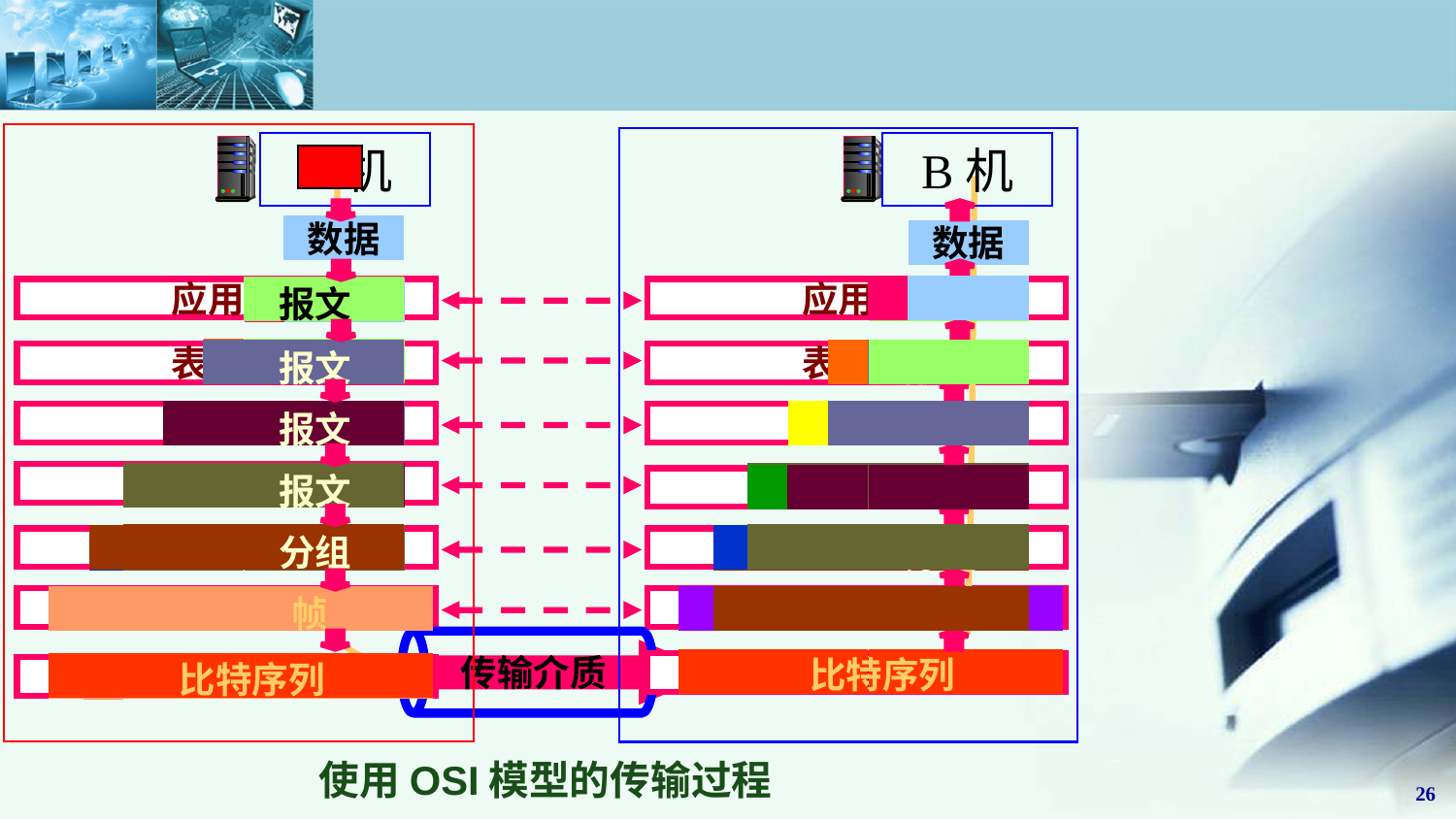

A机
B机

数据
数据

报文

报文

应用层
应用层

报文

报文

表示层
表示层

报文

报文

会话层
会话层

报文

报文

传输层
传输层

分组

分组

网络层
网络层

传输介质

帧

帧

数据链路层
数据链路层

比特序列

物理层
比特序列

物理层
使用OSI模型的传输过程
26